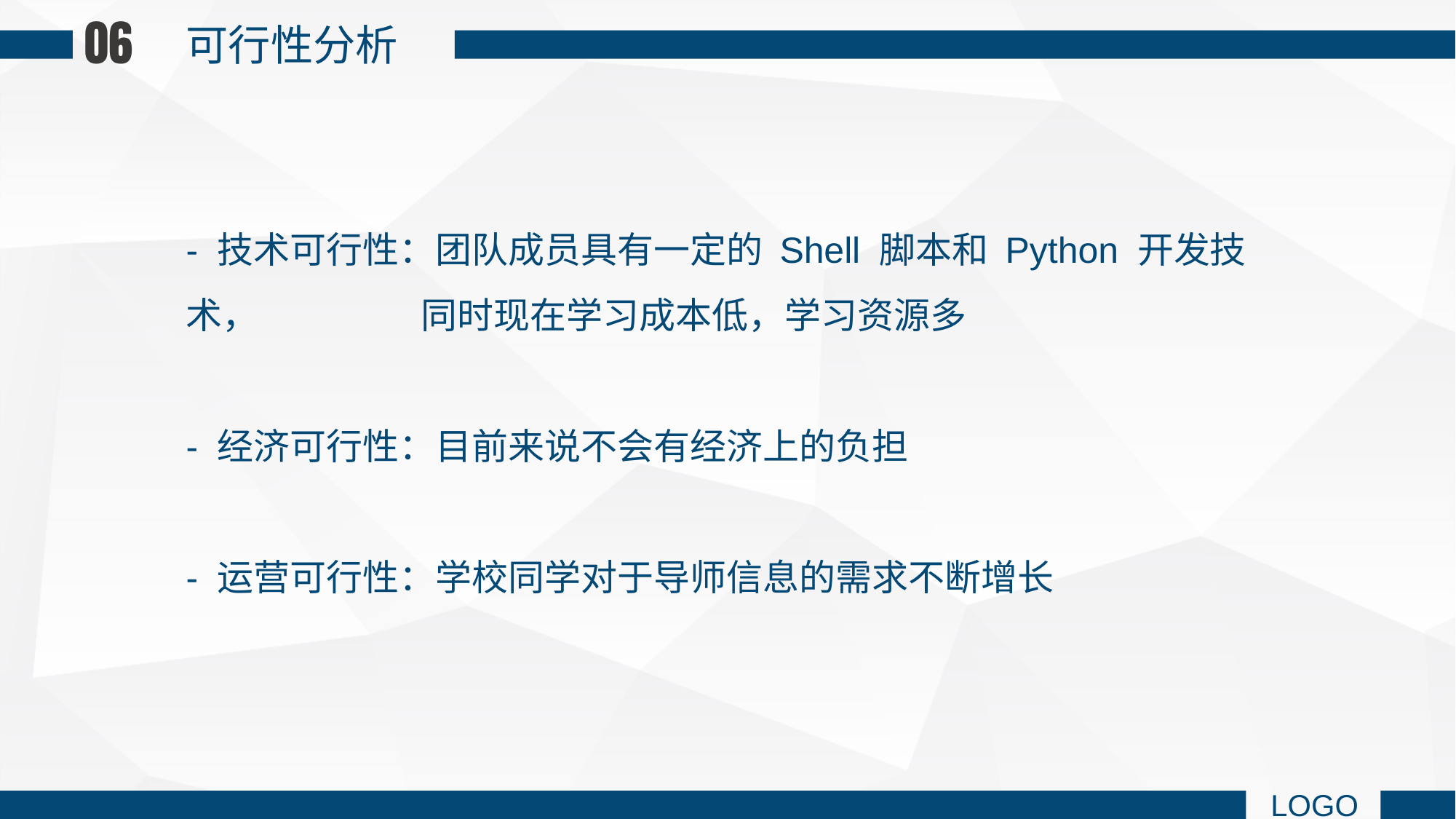

06
可行性分析

- 技术可行性：团队成员具有一定的 Shell 脚本和 Python 开发技术，		  同时现在学习成本低，学习资源多

- 经济可行性：目前来说不会有经济上的负担

- 运营可行性：学校同学对于导师信息的需求不断增长
LOGO